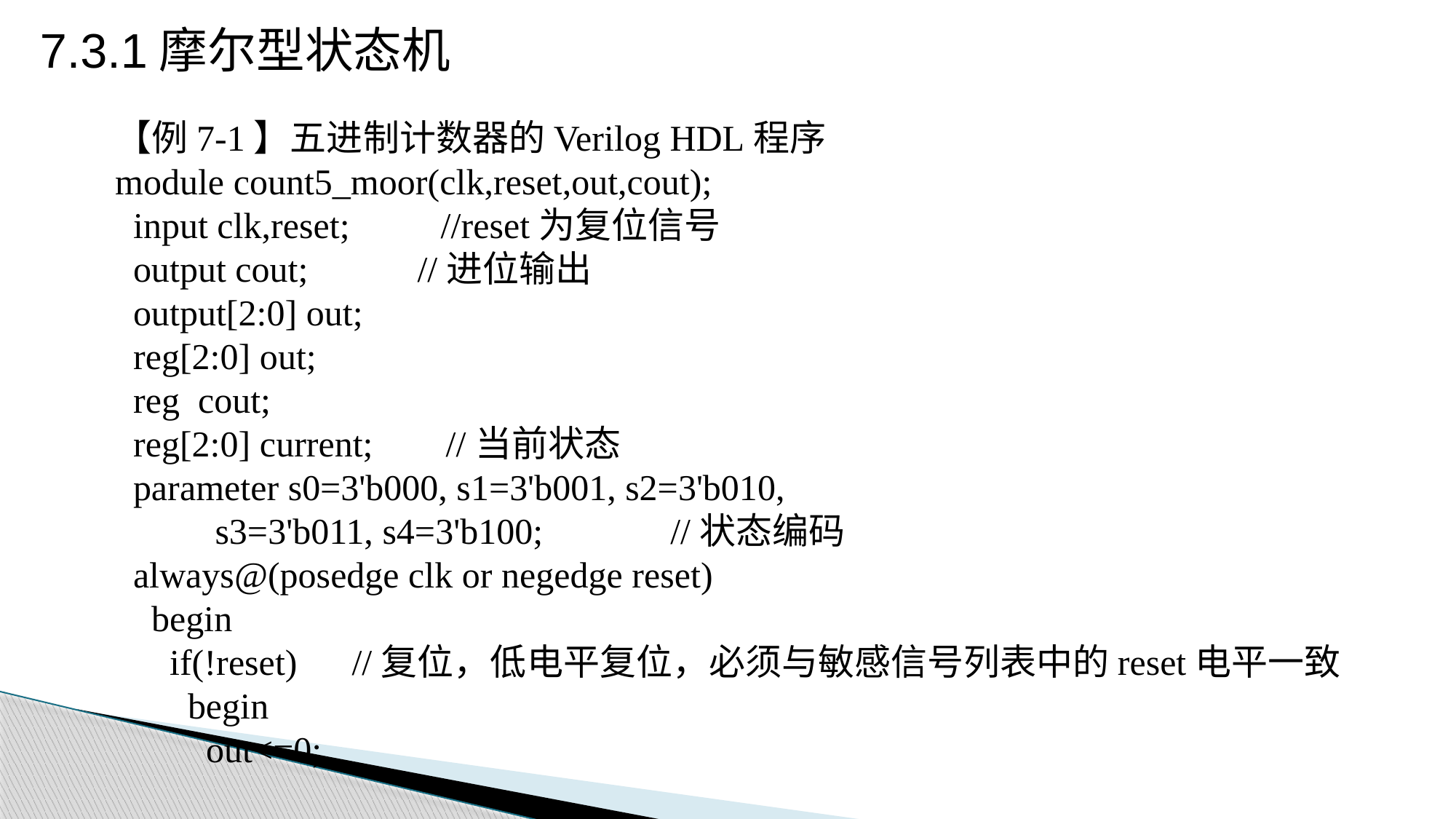

7.3.1摩尔型状态机
【例7-1】五进制计数器的Verilog HDL程序
module count5_moor(clk,reset,out,cout);
  input clk,reset;          //reset为复位信号
  output cout;            //进位输出
  output[2:0] out;
  reg[2:0] out;
  reg  cout;
  reg[2:0] current;        //当前状态
  parameter s0=3'b000, s1=3'b001, s2=3'b010,
           s3=3'b011, s4=3'b100;              //状态编码
  always@(posedge clk or negedge reset)
    begin
      if(!reset)      //复位，低电平复位，必须与敏感信号列表中的reset电平一致
        begin
          out<=0;